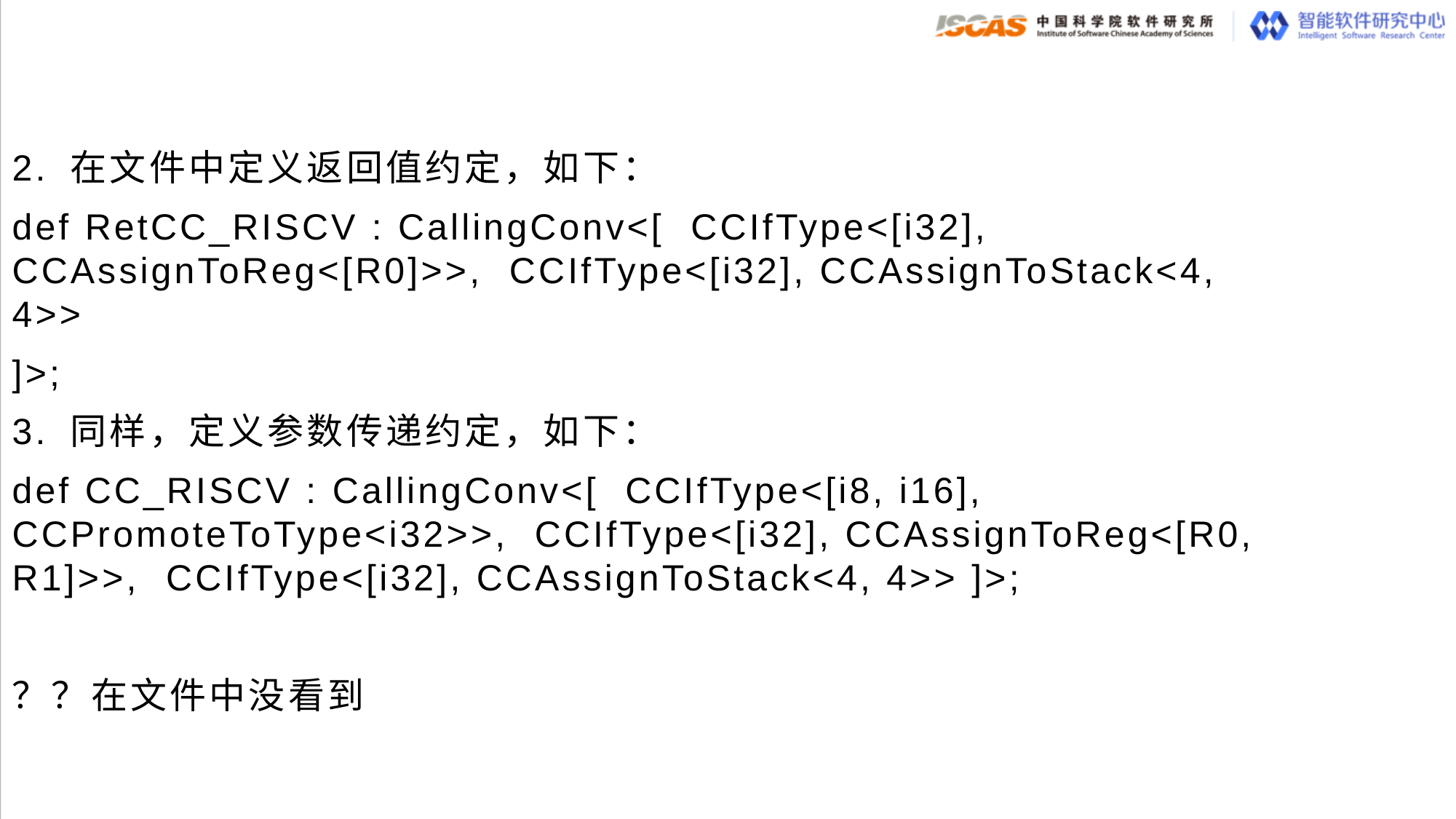

2. 在文件中定义返回值约定，如下：
def RetCC_RISCV : CallingConv<[  CCIfType<[i32], CCAssignToReg<[R0]>>,  CCIfType<[i32], CCAssignToStack<4, 4>>
]>;
3. 同样，定义参数传递约定，如下：
def CC_RISCV : CallingConv<[  CCIfType<[i8, i16], CCPromoteToType<i32>>,  CCIfType<[i32], CCAssignToReg<[R0, R1]>>,  CCIfType<[i32], CCAssignToStack<4, 4>> ]>;

？？在文件中没看到